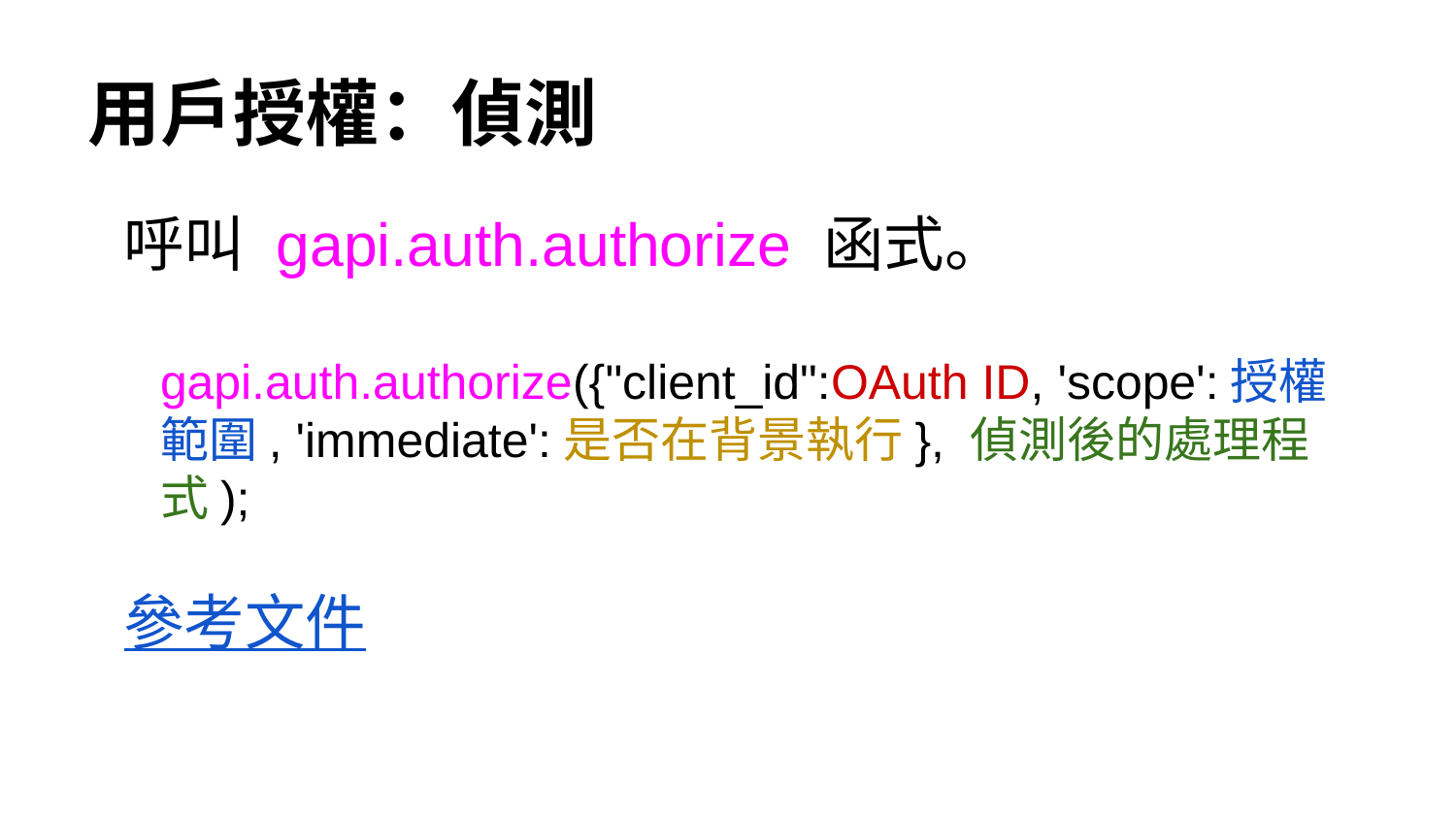

# 用戶授權：偵測
呼叫 gapi.auth.authorize 函式。
gapi.auth.authorize({"client_id":OAuth ID, 'scope':授權範圍, 'immediate':是否在背景執行}, 偵測後的處理程式);

參考文件